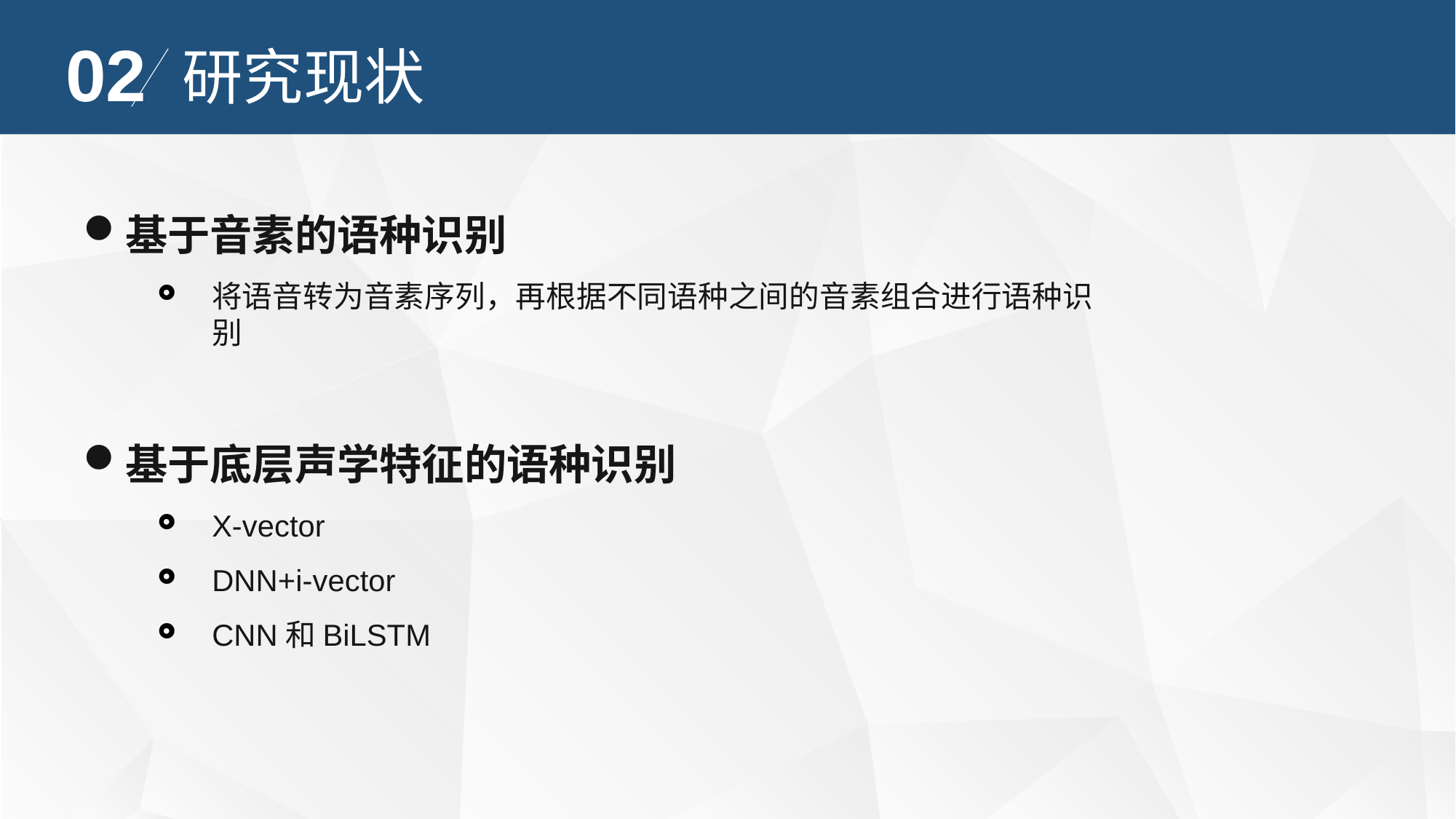

02
研究现状
基于音素的语种识别
将语音转为音素序列，再根据不同语种之间的音素组合进行语种识别

基于底层声学特征的语种识别
X-vector
DNN+i-vector
CNN和BiLSTM